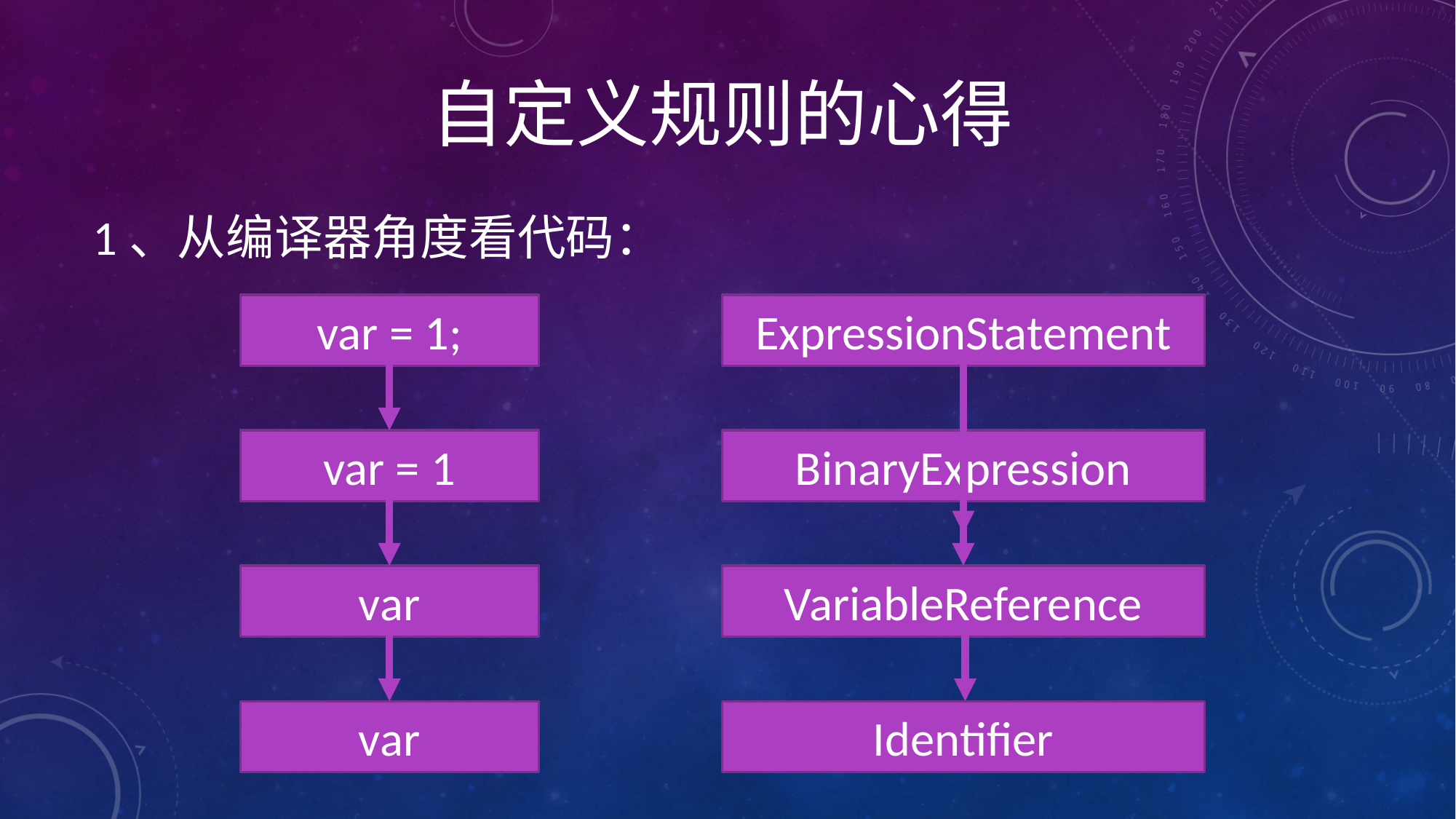

# 自定义规则的心得
1、从编译器角度看代码：

var = 1;
ExpressionStatement
var = 1
BinaryExpression
var
VariableReference
Identifier
var